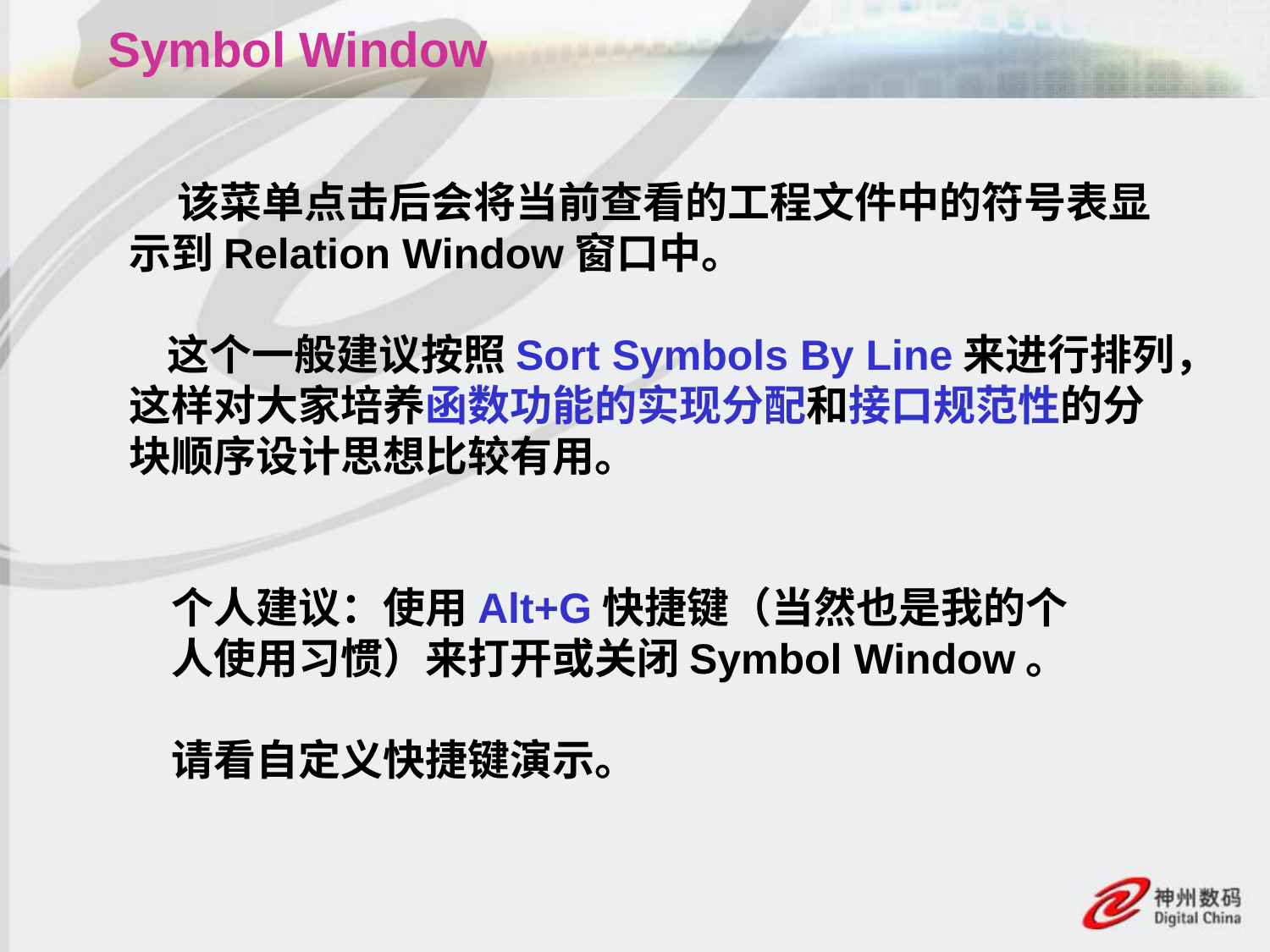

# Symbol Window
    该菜单点击后会将当前查看的工程文件中的符号表显示到Relation Window窗口中。
    这个一般建议按照Sort Symbols By Line来进行排列，这样对大家培养函数功能的实现分配和接口规范性的分块顺序设计思想比较有用。
个人建议：使用Alt+G快捷键（当然也是我的个人使用习惯）来打开或关闭Symbol Window。
请看自定义快捷键演示。